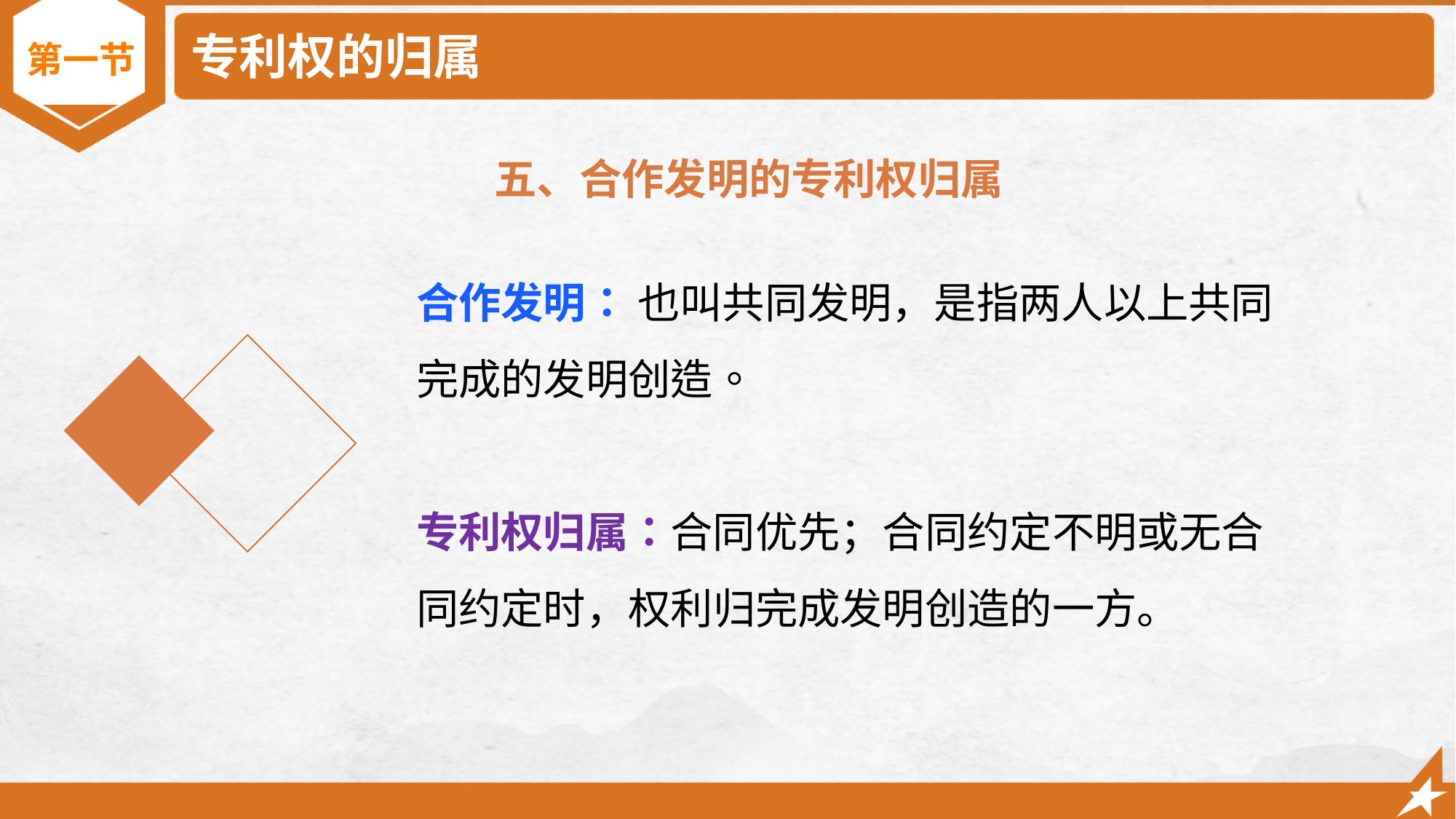

# 专利权的归属
第一节
五、合作发明的专利权归属
合作发明： 也叫共同发明，是指两人以上共同完成的发明创造。

专利权归属：合同优先；合同约定不明或无合同约定时，权利归完成发明创造的一方。